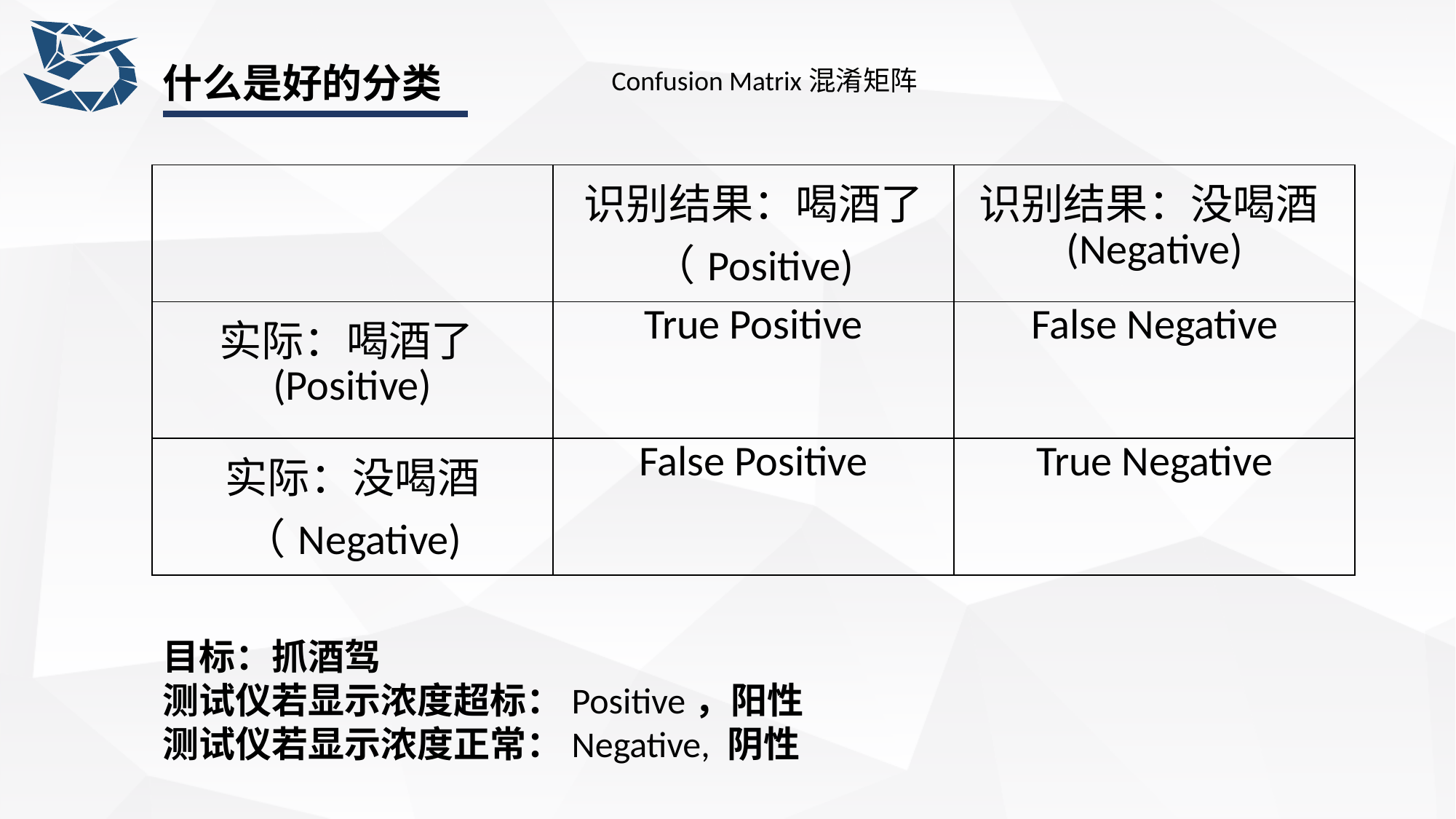

# 什么是好的分类
Confusion Matrix混淆矩阵
|  | 识别结果：喝酒了（Positive) | 识别结果：没喝酒(Negative) |
| --- | --- | --- |
| 实际：喝酒了(Positive) | True Positive | False Negative |
| 实际：没喝酒（Negative) | False Positive | True Negative |
目标：抓酒驾
测试仪若显示浓度超标：Positive，阳性
测试仪若显示浓度正常：Negative, 阴性